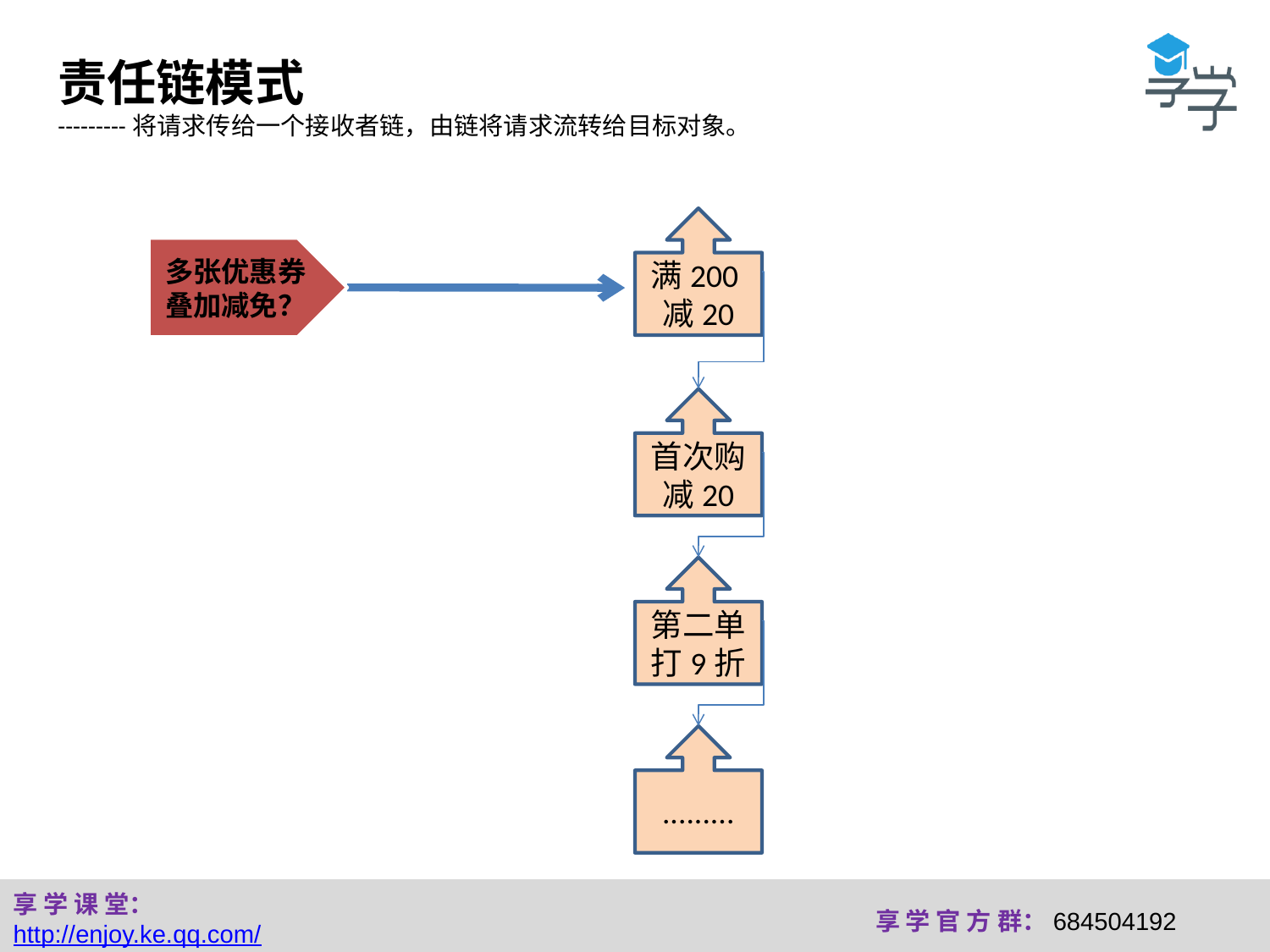

责任链模式
---------将请求传给一个接收者链，由链将请求流转给目标对象。
满200减20
多张优惠券叠加减免？
首次购减20
第二单打9折
.........